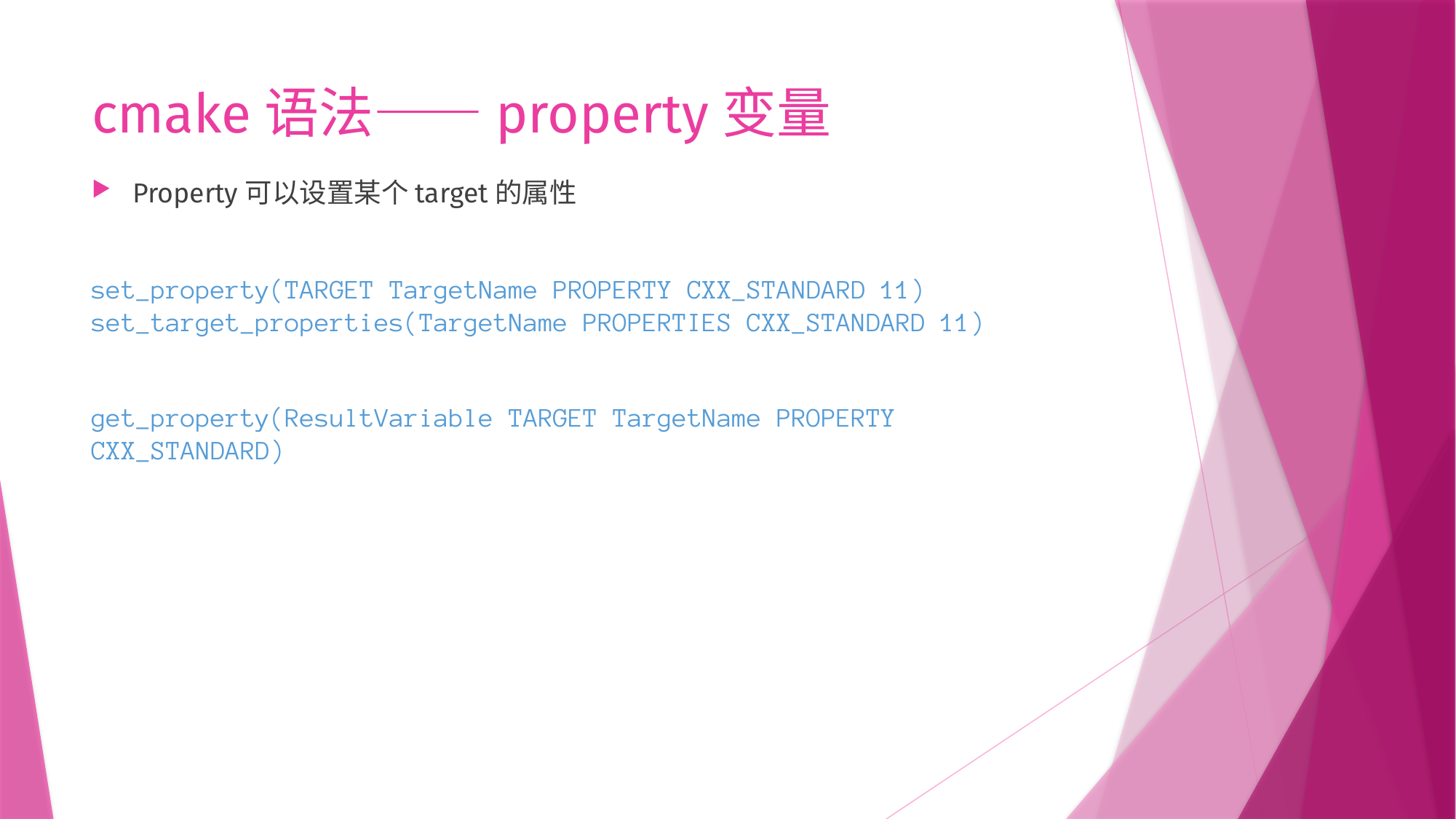

# cmake语法——property变量
Property可以设置某个target的属性

set_property(TARGET TargetName PROPERTY CXX_STANDARD 11) set_target_properties(TargetName PROPERTIES CXX_STANDARD 11)

get_property(ResultVariable TARGET TargetName PROPERTY CXX_STANDARD)